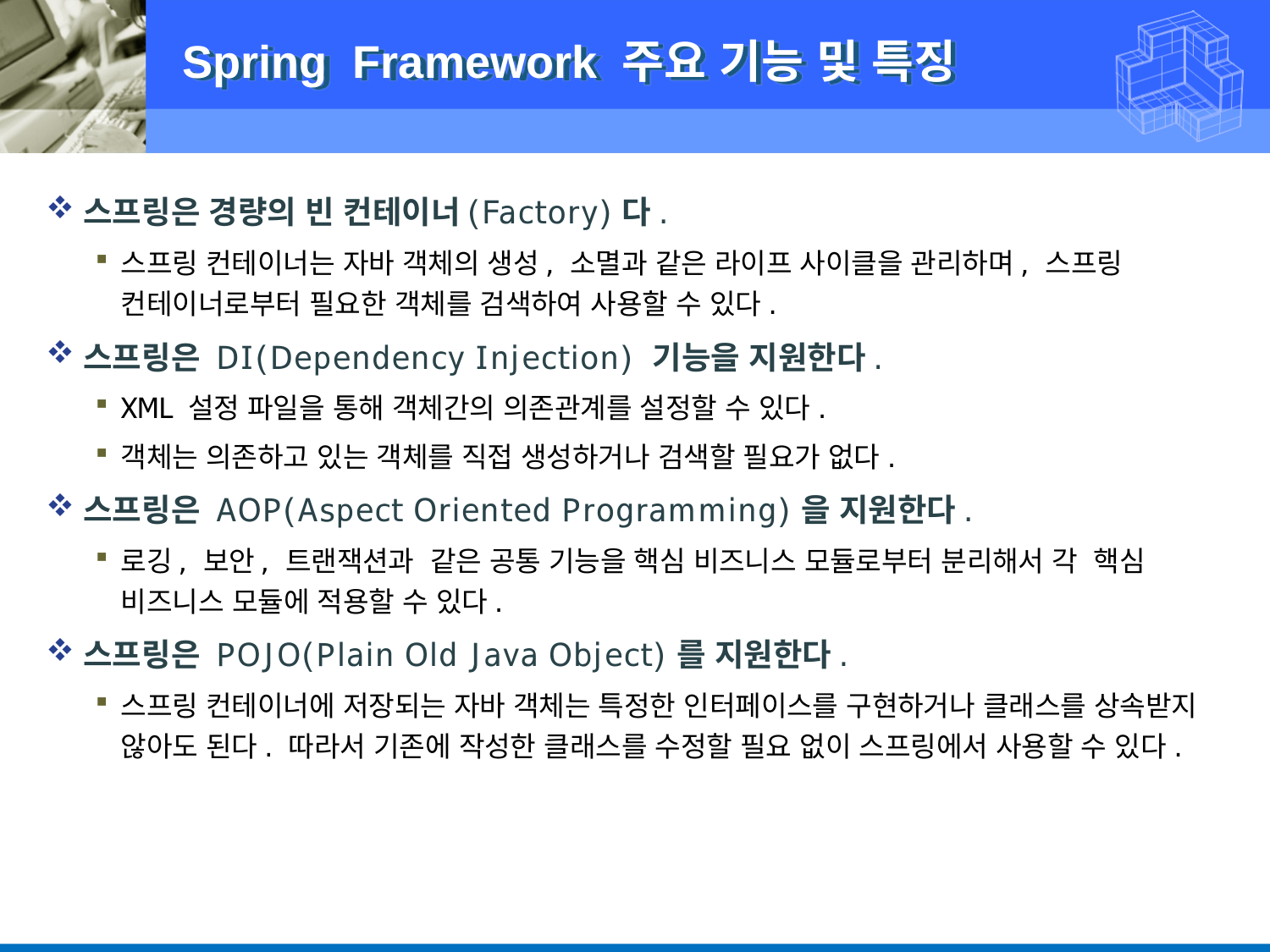

Spring  Framework 주요 기능 및 특징
스프링은 경량의 빈 컨테이너(Factory)다.
스프링 컨테이너는 자바 객체의 생성, 소멸과 같은 라이프 사이클을 관리하며, 스프링 컨테이너로부터 필요한 객체를 검색하여 사용할 수 있다.
스프링은 DI(Dependency Injection) 기능을 지원한다.
XML 설정 파일을 통해 객체간의 의존관계를 설정할 수 있다.
객체는 의존하고 있는 객체를 직접 생성하거나 검색할 필요가 없다.
스프링은 AOP(Aspect Oriented Programming)을 지원한다.
로깅, 보안, 트랜잭션과  같은 공통 기능을 핵심 비즈니스 모듈로부터 분리해서 각  핵심 비즈니스 모듈에 적용할 수 있다.
스프링은 POJO(Plain Old Java Object)를 지원한다.
스프링 컨테이너에 저장되는 자바 객체는 특정한 인터페이스를 구현하거나 클래스를 상속받지 않아도 된다. 따라서 기존에 작성한 클래스를 수정할 필요 없이 스프링에서 사용할 수 있다.